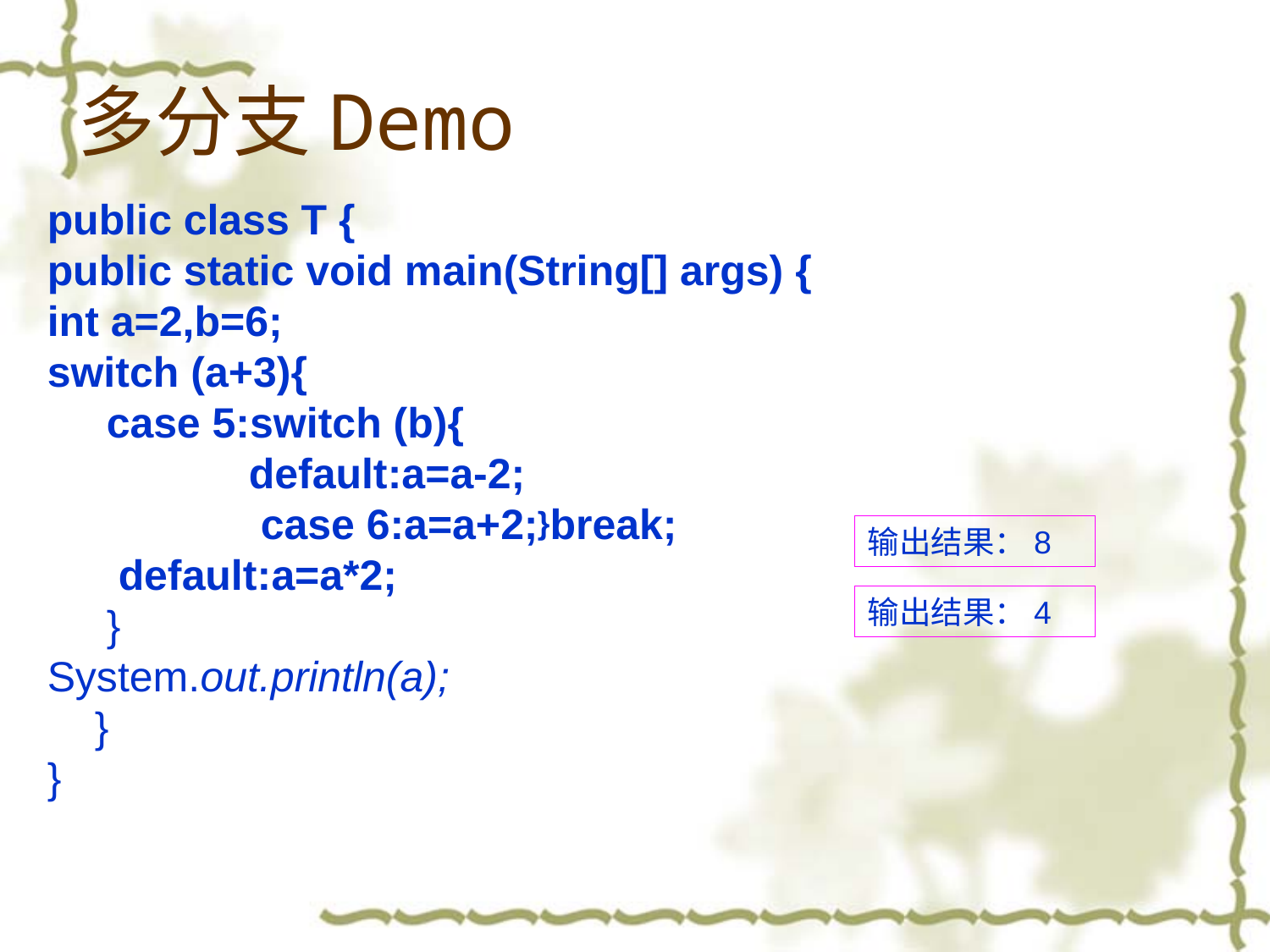

# 多分支Demo
public class T {
public static void main(String[] args) {
int a=2,b=6;
switch (a+3){
     case 5:switch (b){
                 default:a=a-2;
                  case 6:a=a+2; break;}
      default:a=a*2;
     }
System.out.println(a);
    }
}

}

输出结果：8
输出结果：4